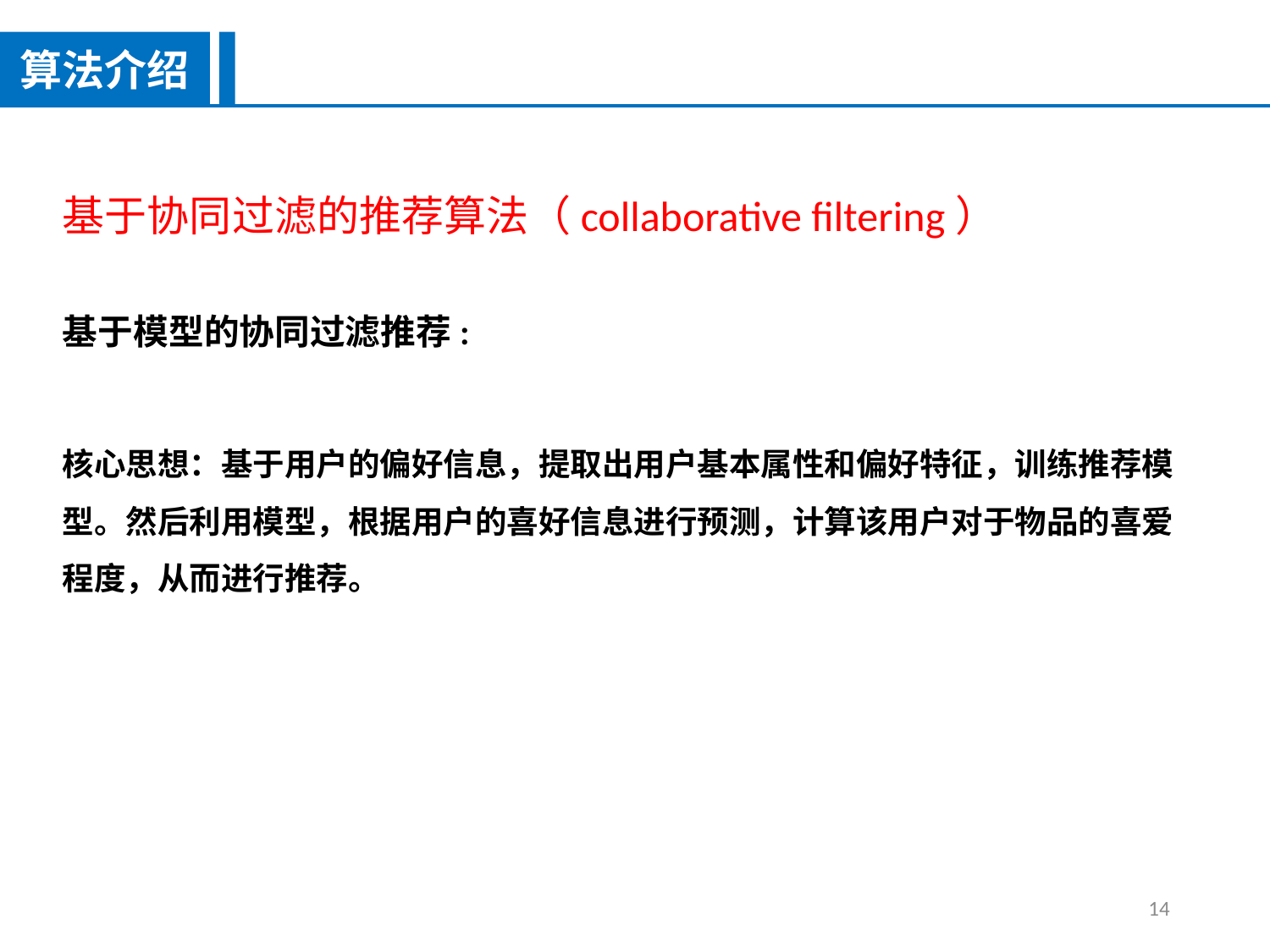

算法介绍

基于协同过滤的推荐算法（collaborative filtering）

基于模型的协同过滤推荐:

核心思想：基于用户的偏好信息，提取出用户基本属性和偏好特征，训练推荐模型。然后利用模型，根据用户的喜好信息进行预测，计算该用户对于物品的喜爱程度，从而进行推荐。

14